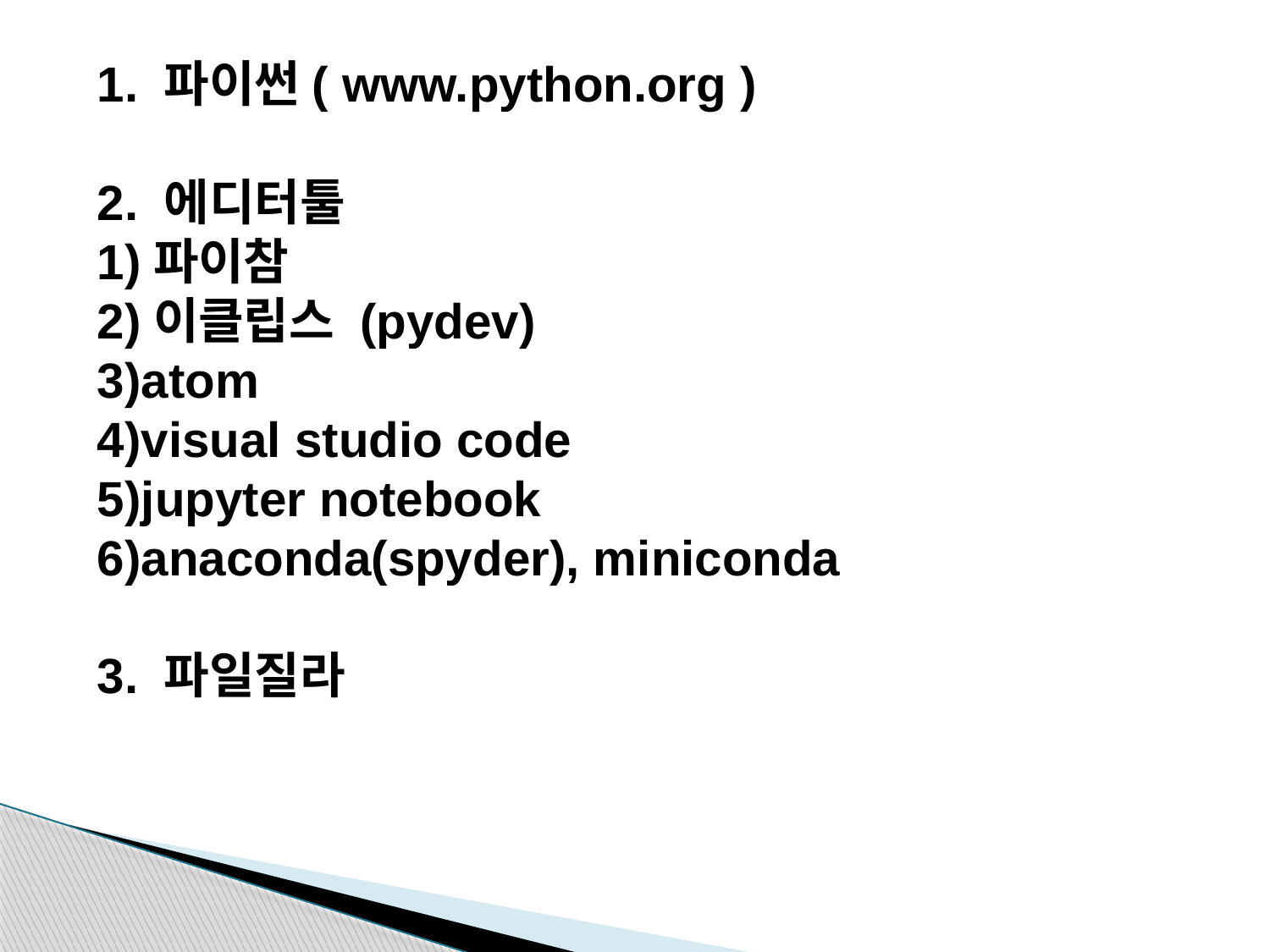

1. 파이썬( www.python.org )

2. 에디터툴
1)파이참
2)이클립스 (pydev)
3)atom
4)visual studio code
5)jupyter notebook
6)anaconda(spyder), miniconda

3. 파일질라